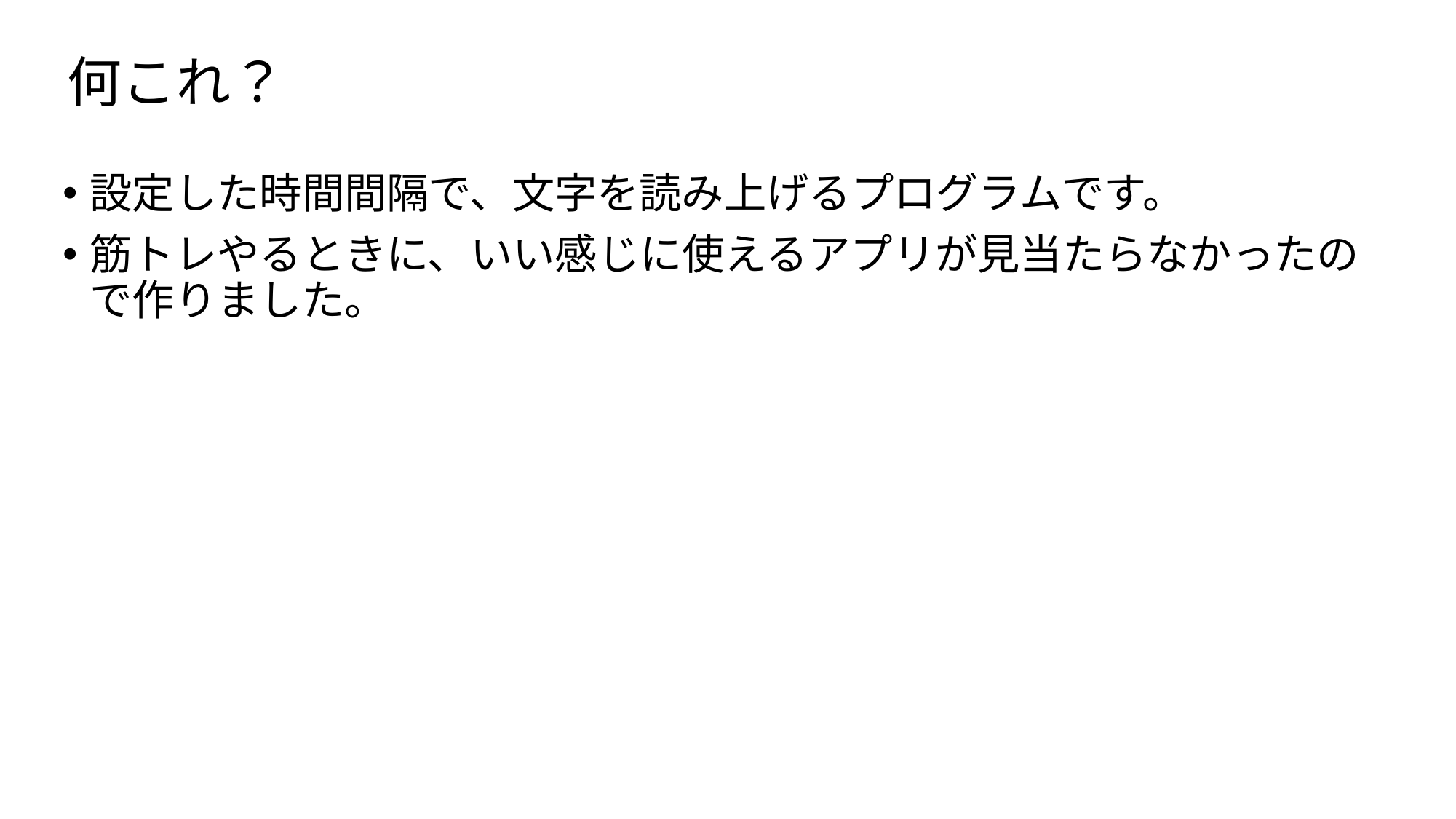

# 何これ？
設定した時間間隔で、文字を読み上げるプログラムです。
筋トレやるときに、いい感じに使えるアプリが見当たらなかったので作りました。